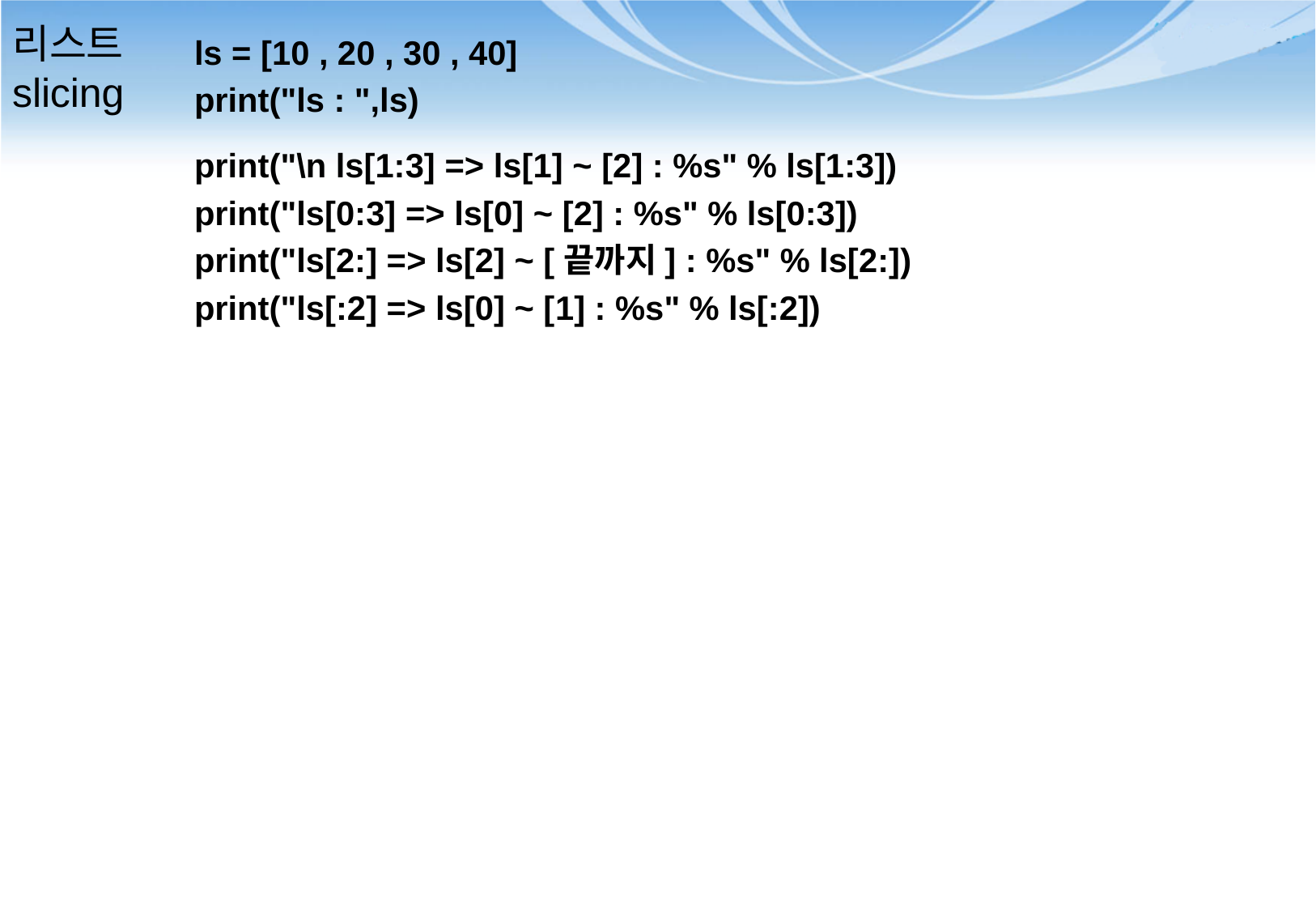

ls = [10 , 20 , 30 , 40]
print("ls : ",ls)

print("\n ls[1:3] => ls[1] ~ [2] : %s" % ls[1:3])
print("ls[0:3] => ls[0] ~ [2] : %s" % ls[0:3])
print("ls[2:] => ls[2] ~ [끝까지] : %s" % ls[2:])
print("ls[:2] => ls[0] ~ [1] : %s" % ls[:2])

# 리스트 slicing